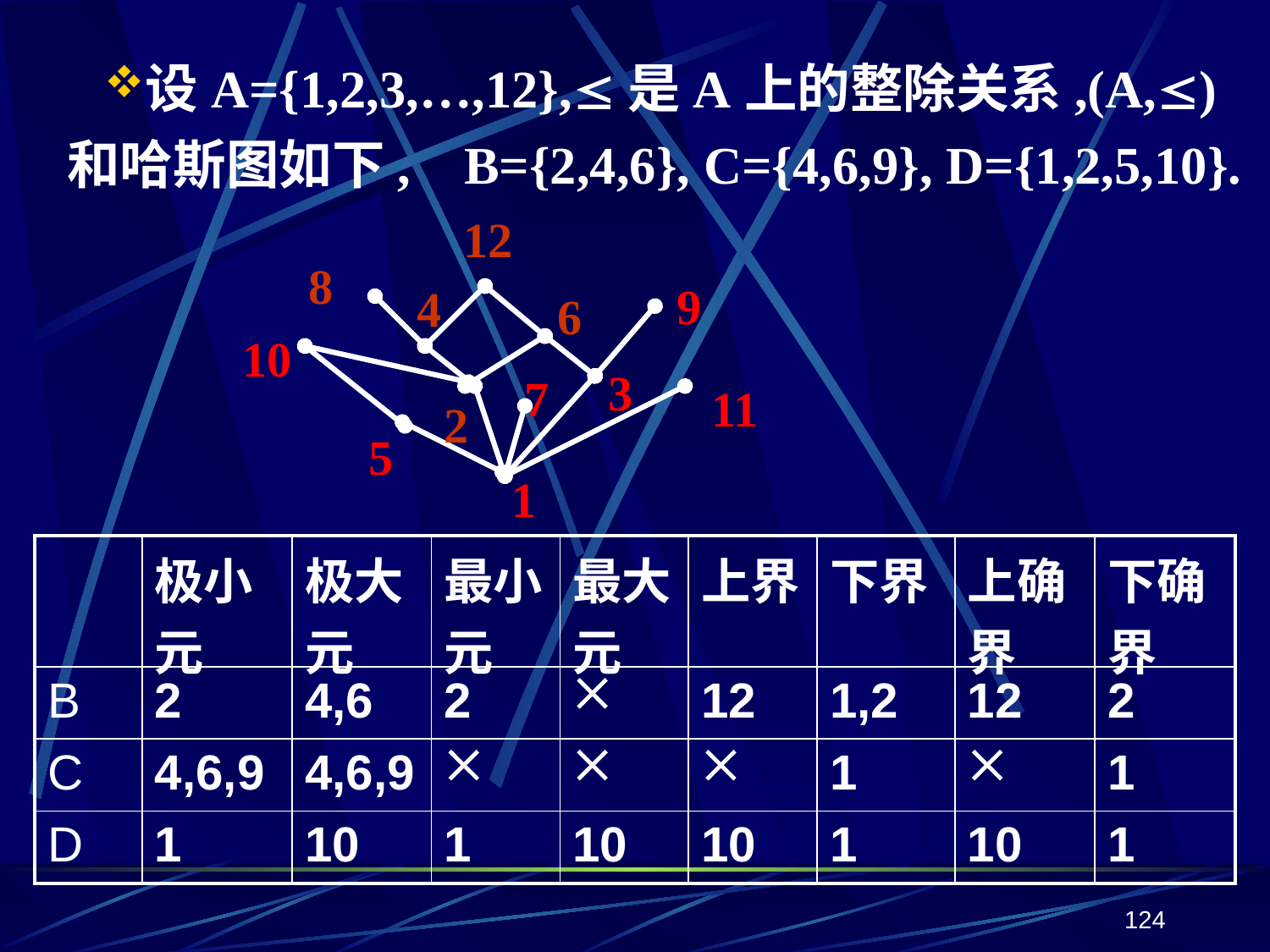

设A={1,2,3,…,12},≤是A上的整除关系,(A,≤)和哈斯图如下,    B={2,4,6}, C={4,6,9}, D={1,2,5,10}.
12
8
9
4
6

10

3
7
11

2

5

1
|  | 极小元 | 极大元 | 最小元 | 最大元 | 上界 | 下界 | 上确界 | 下确界 |
| --- | --- | --- | --- | --- | --- | --- | --- | --- |
| B | 2 | 4,6 | 2 | × | 12 | 1,2 | 12 | 2 |
| C | 4,6,9 | 4,6,9 | × | × | × | 1 | × | 1 |
| D | 1 | 10 | 1 | 10 | 10 | 1 | 10 | 1 |
124